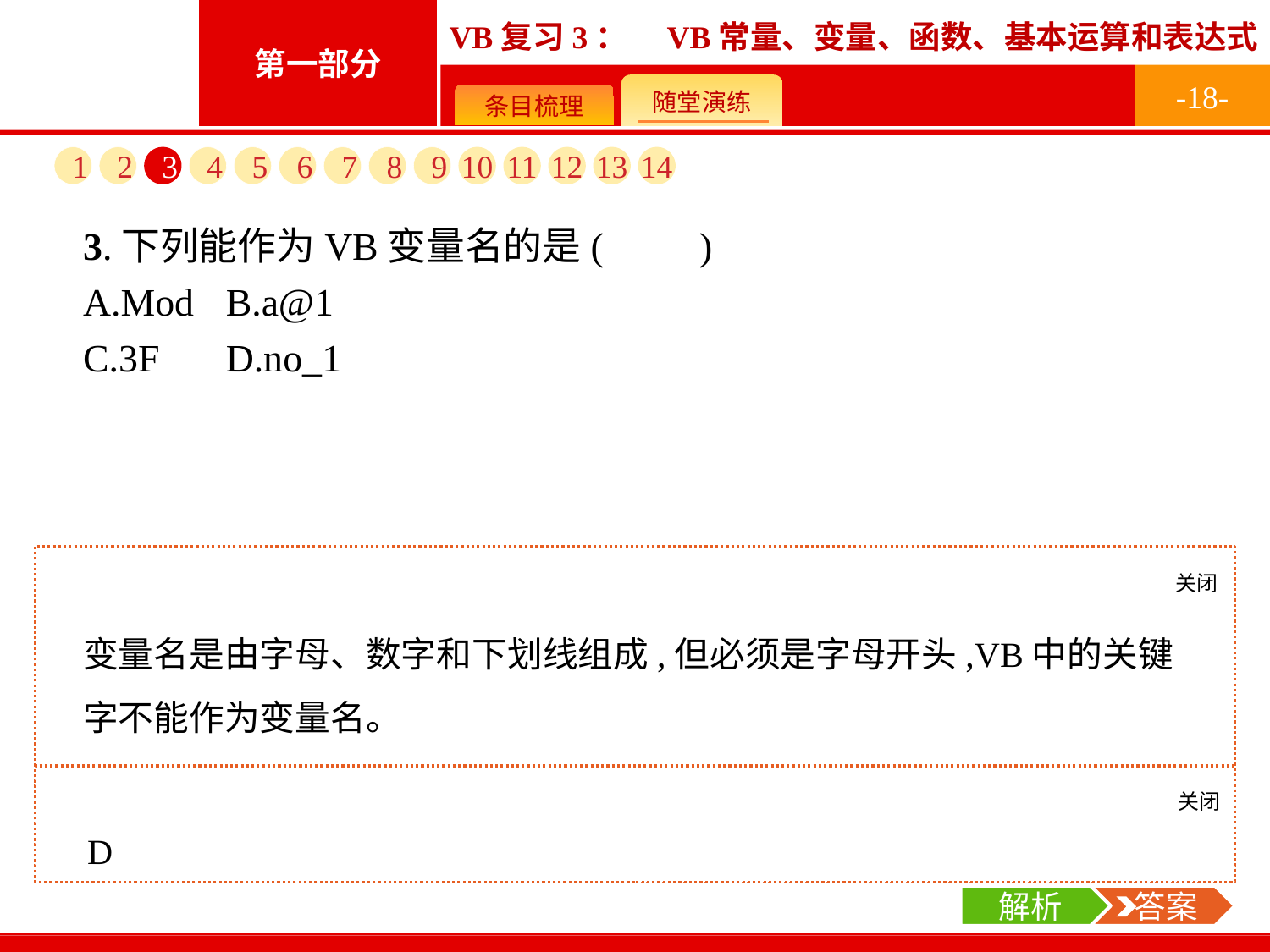

-18-
1
2
3
4
5
6
7
8
9
10
11
12
13
14
3.下列能作为VB变量名的是(　　)
A.Mod	B.a@1
C.3F	D.no_1

关闭
解析

变量名是由字母、数字和下划线组成,但必须是字母开头,VB中的关键字不能作为变量名。

关闭
解析
  答案

D
解析
  答案